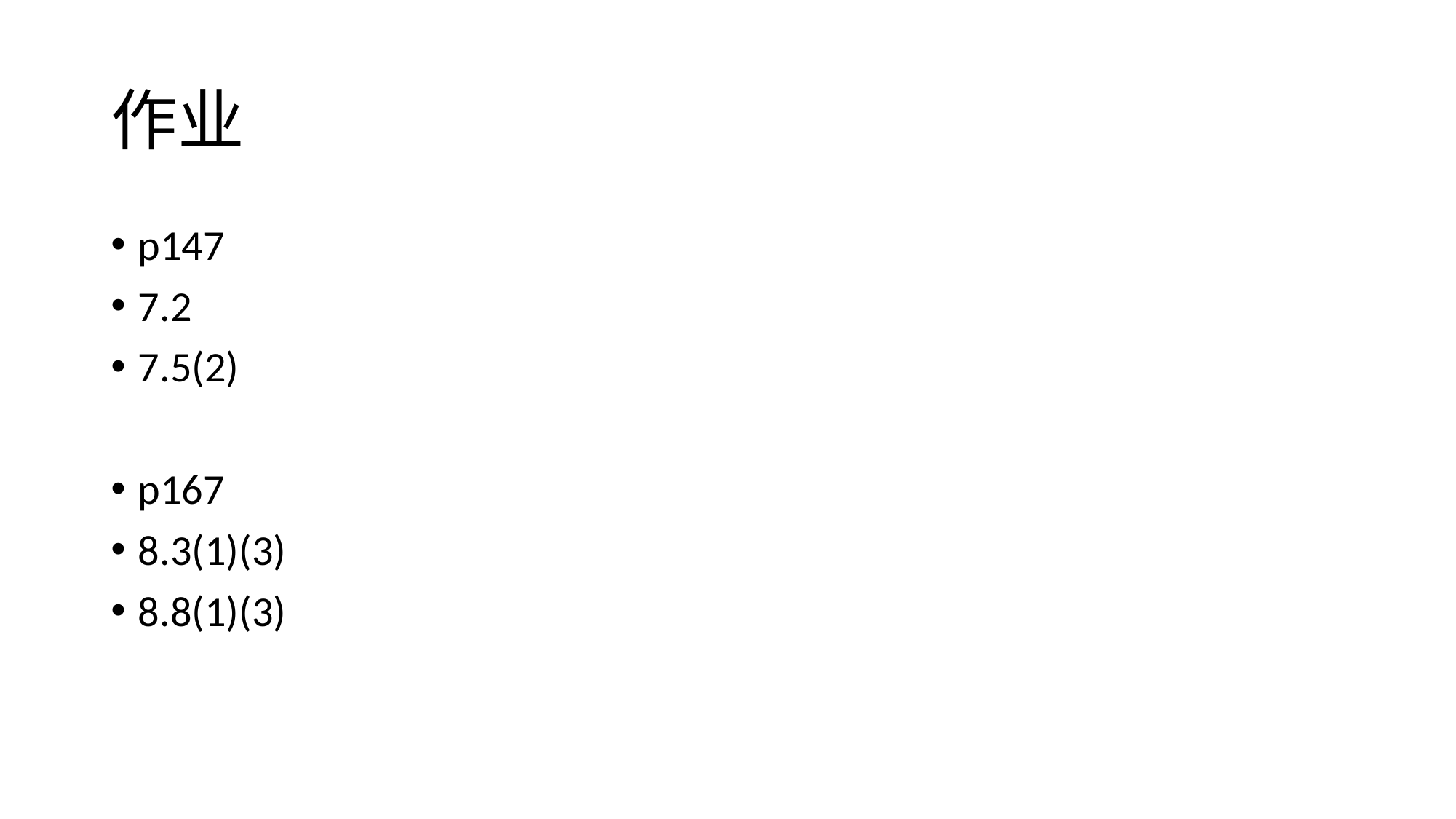

# 作业
p147
7.2
7.5(2)

p167
8.3(1)(3)
8.8(1)(3)